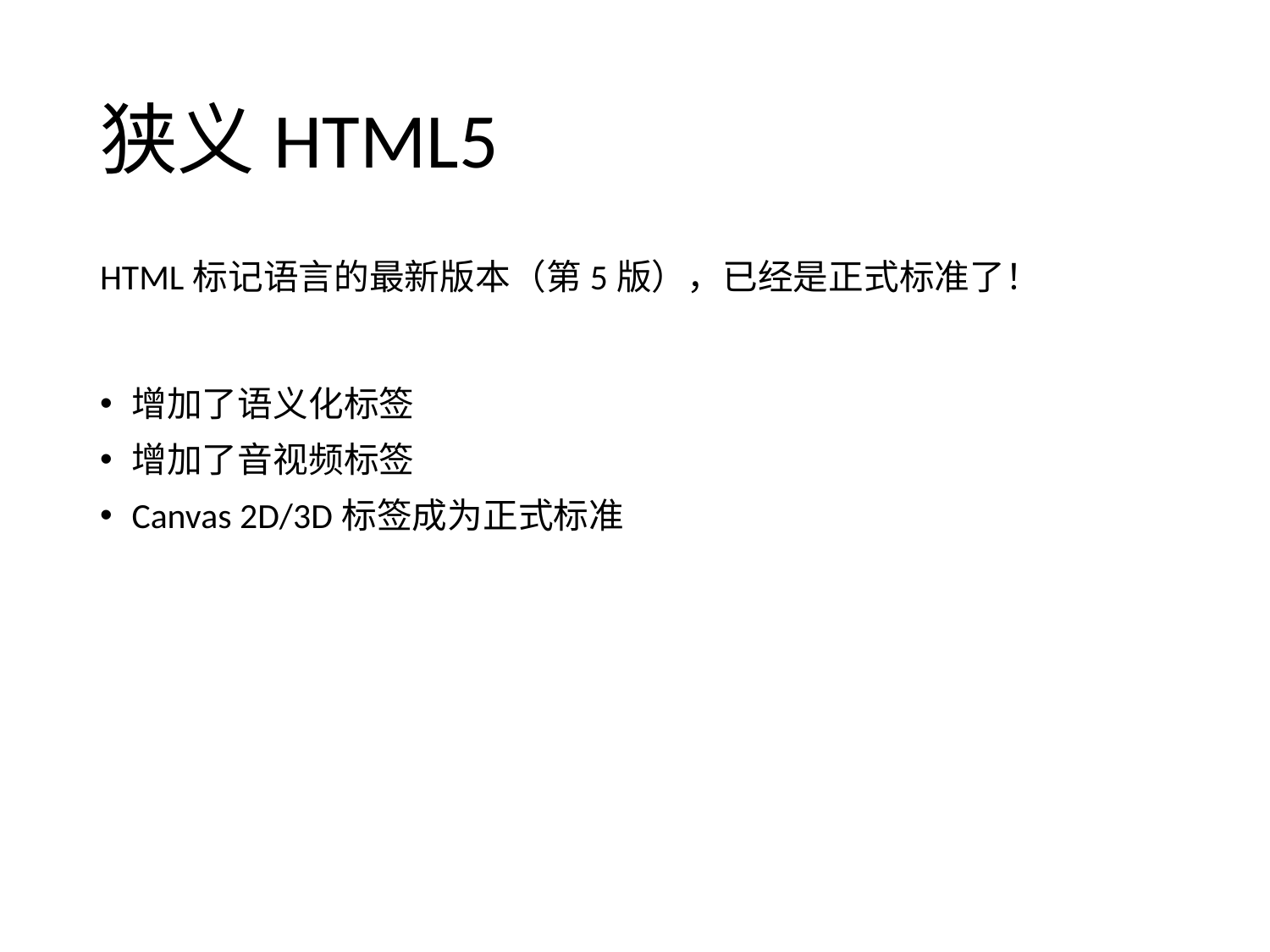

# 狭义HTML5
HTML标记语言的最新版本（第5版），已经是正式标准了！

增加了语义化标签
增加了音视频标签
Canvas 2D/3D标签成为正式标准